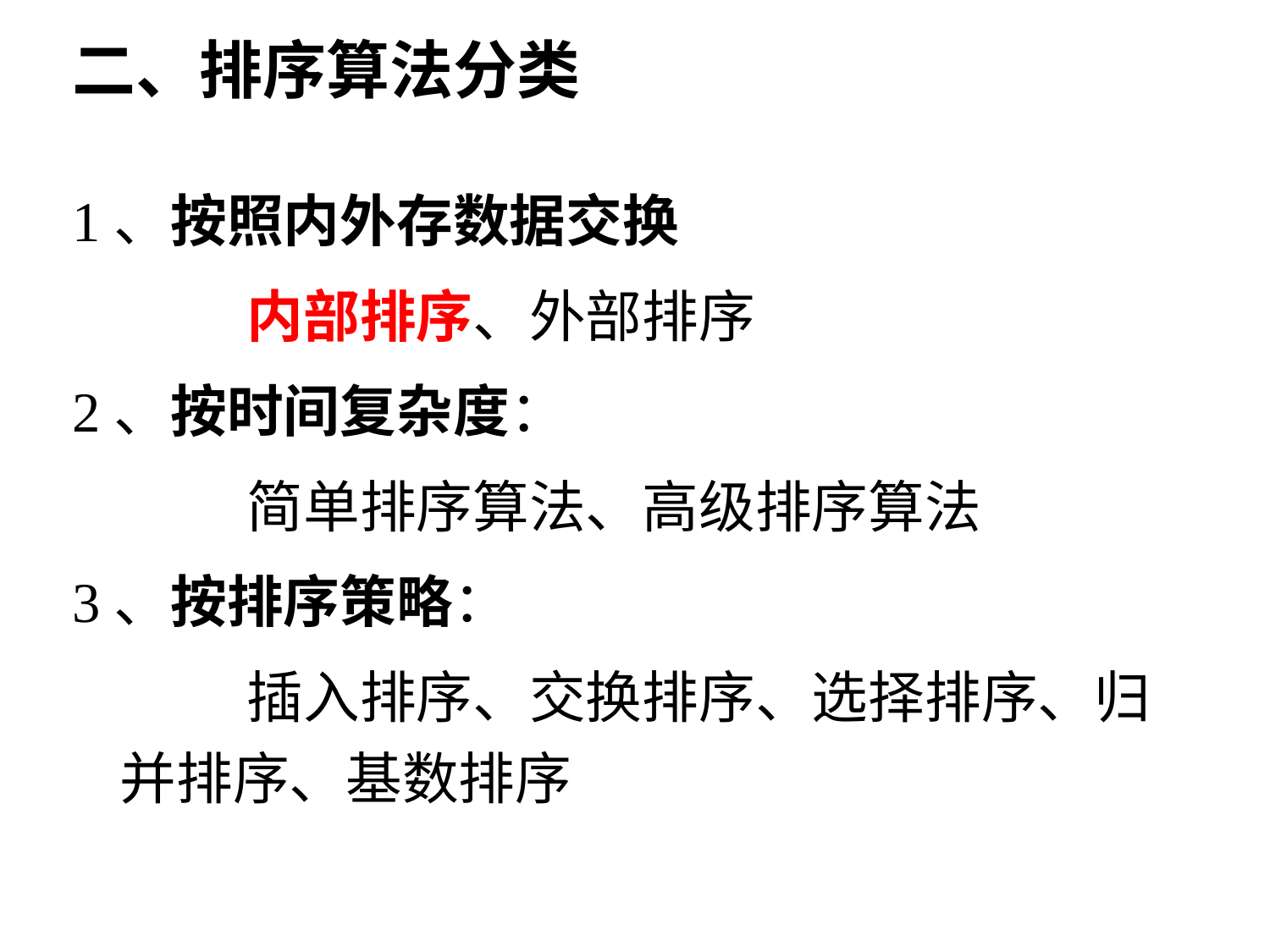

# 二、排序算法分类
1、按照内外存数据交换
		内部排序、外部排序
2、按时间复杂度：
		简单排序算法、高级排序算法
3、按排序策略：
		插入排序、交换排序、选择排序、归并排序、基数排序